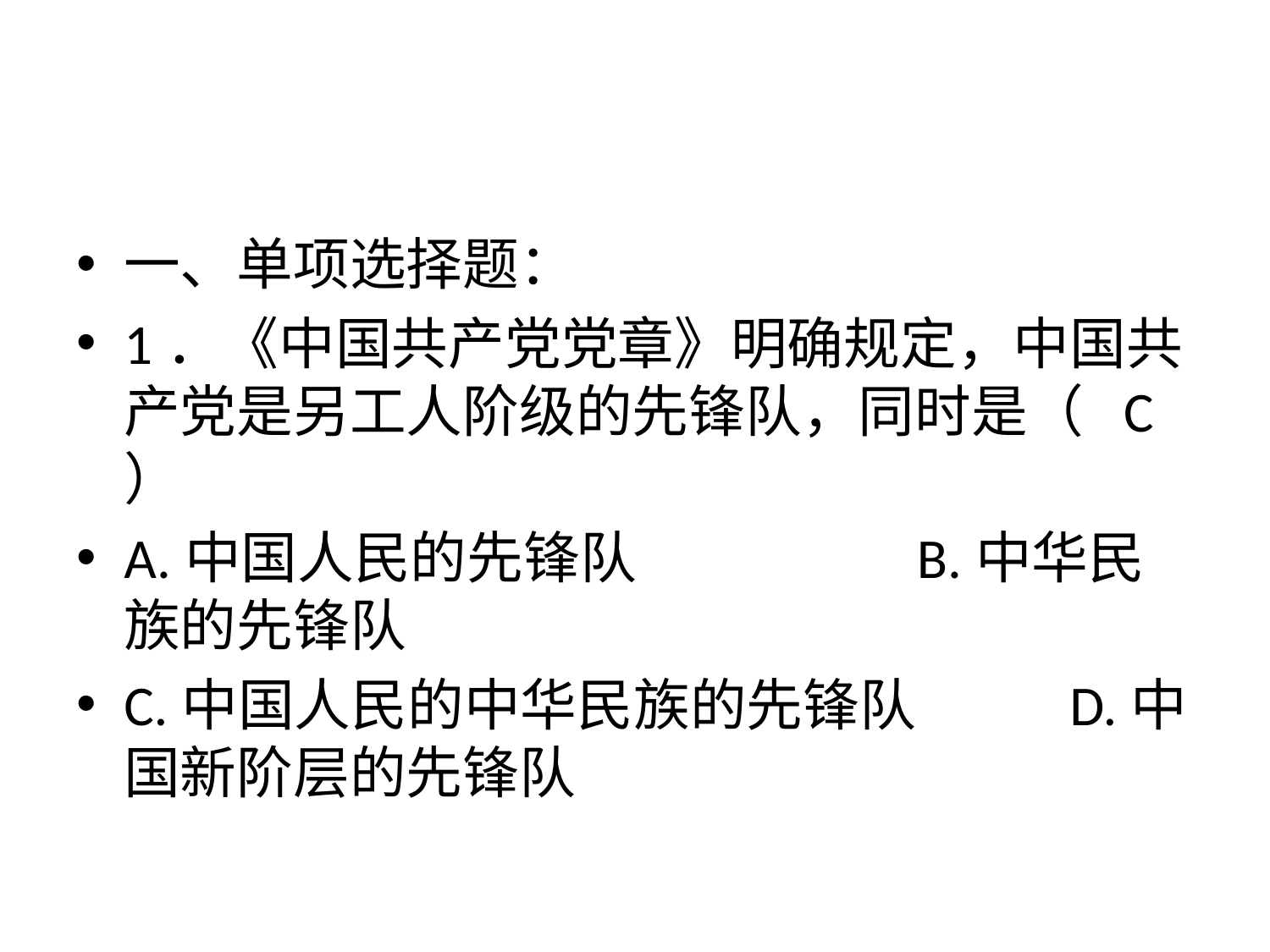

#
一、单项选择题：
1．《中国共产党党章》明确规定，中国共产党是另工人阶级的先锋队，同时是（  C    ）
A.中国人民的先锋队                     B.中华民族的先锋队
C.中国人民的中华民族的先锋队           D.中国新阶层的先锋队